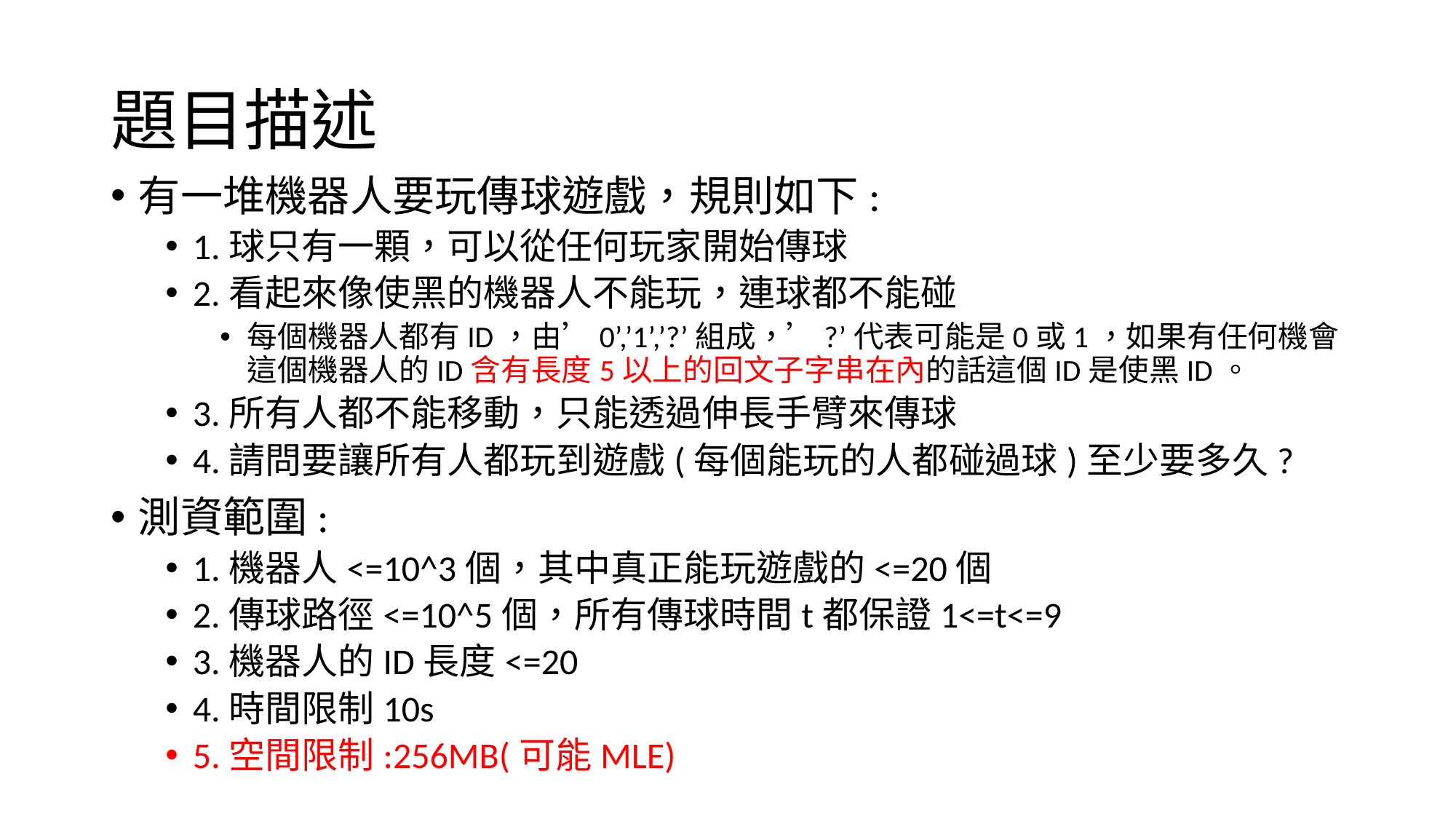

# 題目描述
有一堆機器人要玩傳球遊戲，規則如下:
1.球只有一顆，可以從任何玩家開始傳球
2.看起來像使黑的機器人不能玩，連球都不能碰
每個機器人都有ID，由’0’,’1’,’?’組成，’?’代表可能是0或1，如果有任何機會這個機器人的ID含有長度5以上的回文子字串在內的話這個ID是使黑ID。
3.所有人都不能移動，只能透過伸長手臂來傳球
4.請問要讓所有人都玩到遊戲(每個能玩的人都碰過球)至少要多久?
測資範圍:
1.機器人<=10^3個，其中真正能玩遊戲的<=20個
2.傳球路徑<=10^5個，所有傳球時間t都保證1<=t<=9
3.機器人的ID長度<=20
4.時間限制10s
5.空間限制:256MB(可能MLE)